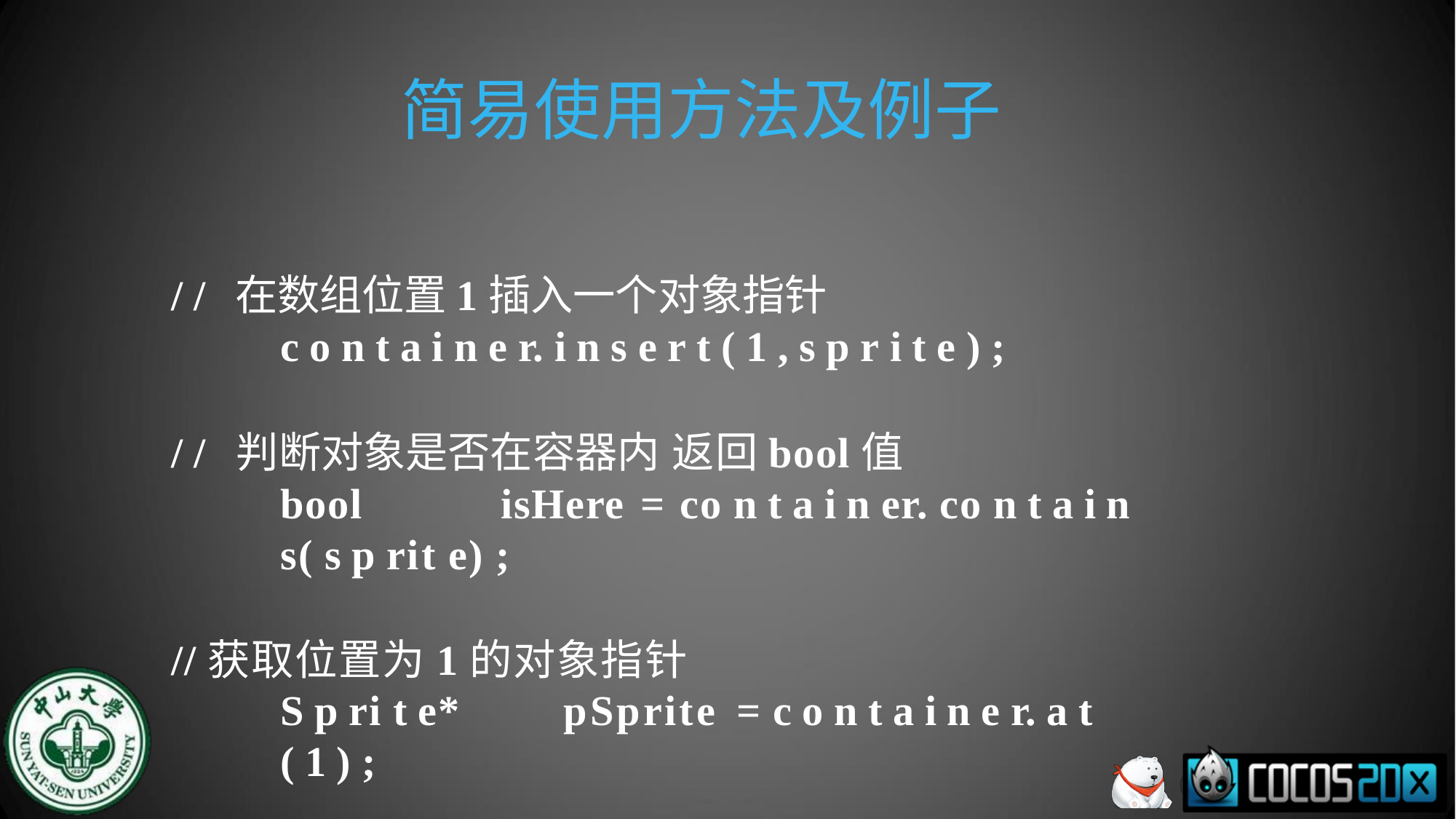

# 简易使用方法及例子
/ /	在数组位置1插入一个对象指针
c o n t a i n e r. i n s e r t ( 1 , s p r i t e ) ;

/ /	判断对象是否在容器内 返回bool值
bool	isHere = co n t a i n er. co n t a i n s( s p rit e) ;

//获取位置为1的对象指针
S p ri t e*	pSprite	= c o n t a i n e r. a t ( 1 ) ;